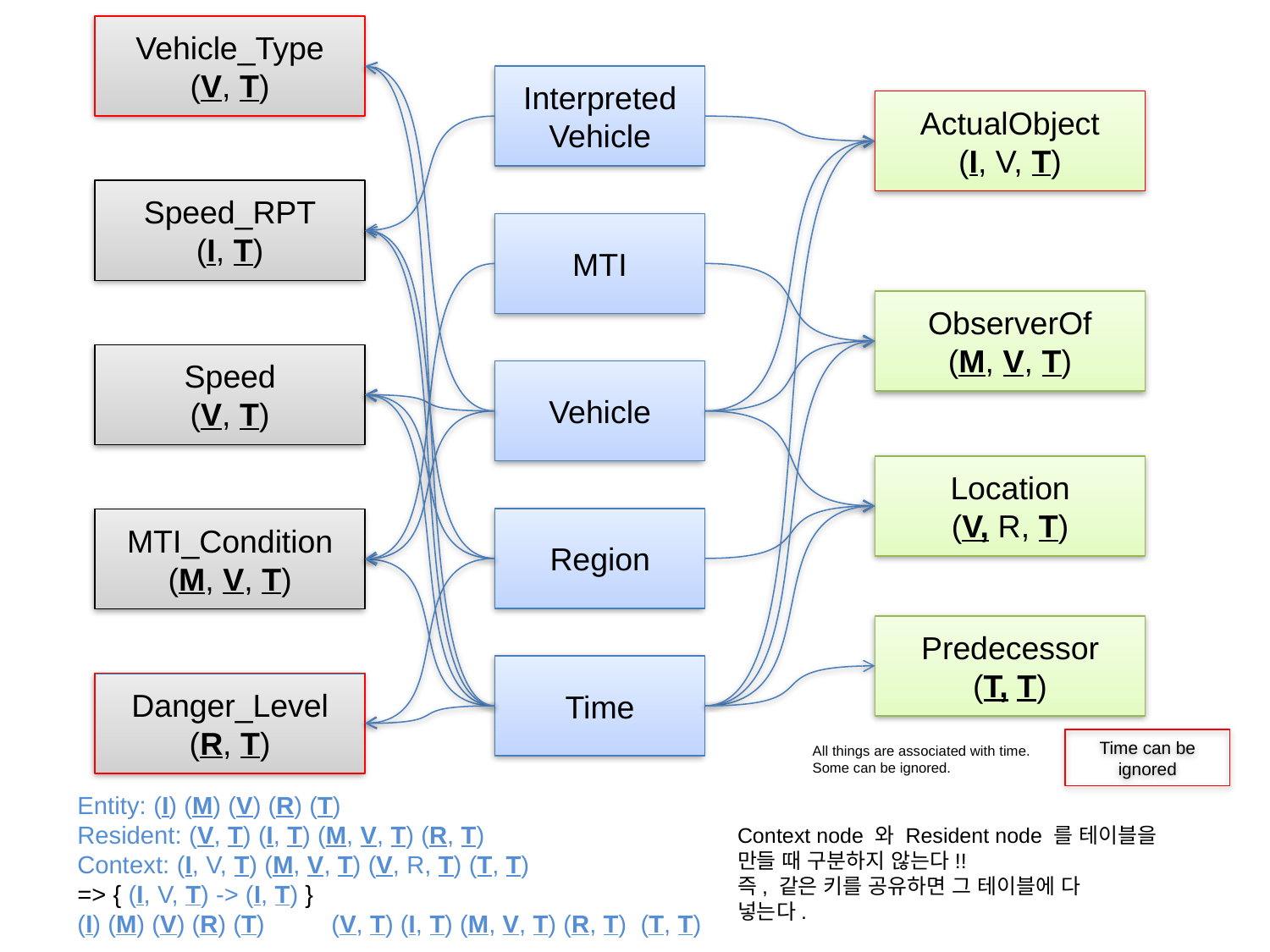

Vehicle_Type
(V, T)
Interpreted
Vehicle
ActualObject
(I, V, T)
Speed_RPT
(I, T)
MTI
ObserverOf
(M, V, T)
Speed
(V, T)
Vehicle
Location
(V, R, T)
Region
MTI_Condition
(M, V, T)
Predecessor
(T, T)
Time
Danger_Level
(R, T)
Time can be ignored
All things are associated with time.
Some can be ignored.
Entity: (I) (M) (V) (R) (T)
Resident: (V, T) (I, T) (M, V, T) (R, T)
Context: (I, V, T) (M, V, T) (V, R, T) (T, T)
=> { (I, V, T) -> (I, T) }
(I) (M) (V) (R) (T) 	(V, T) (I, T) (M, V, T) (R, T)  (T, T)

Context node 와 Resident node 를 테이블을 만들 때 구분하지 않는다!!
즉, 같은 키를 공유하면 그 테이블에 다
넣는다.